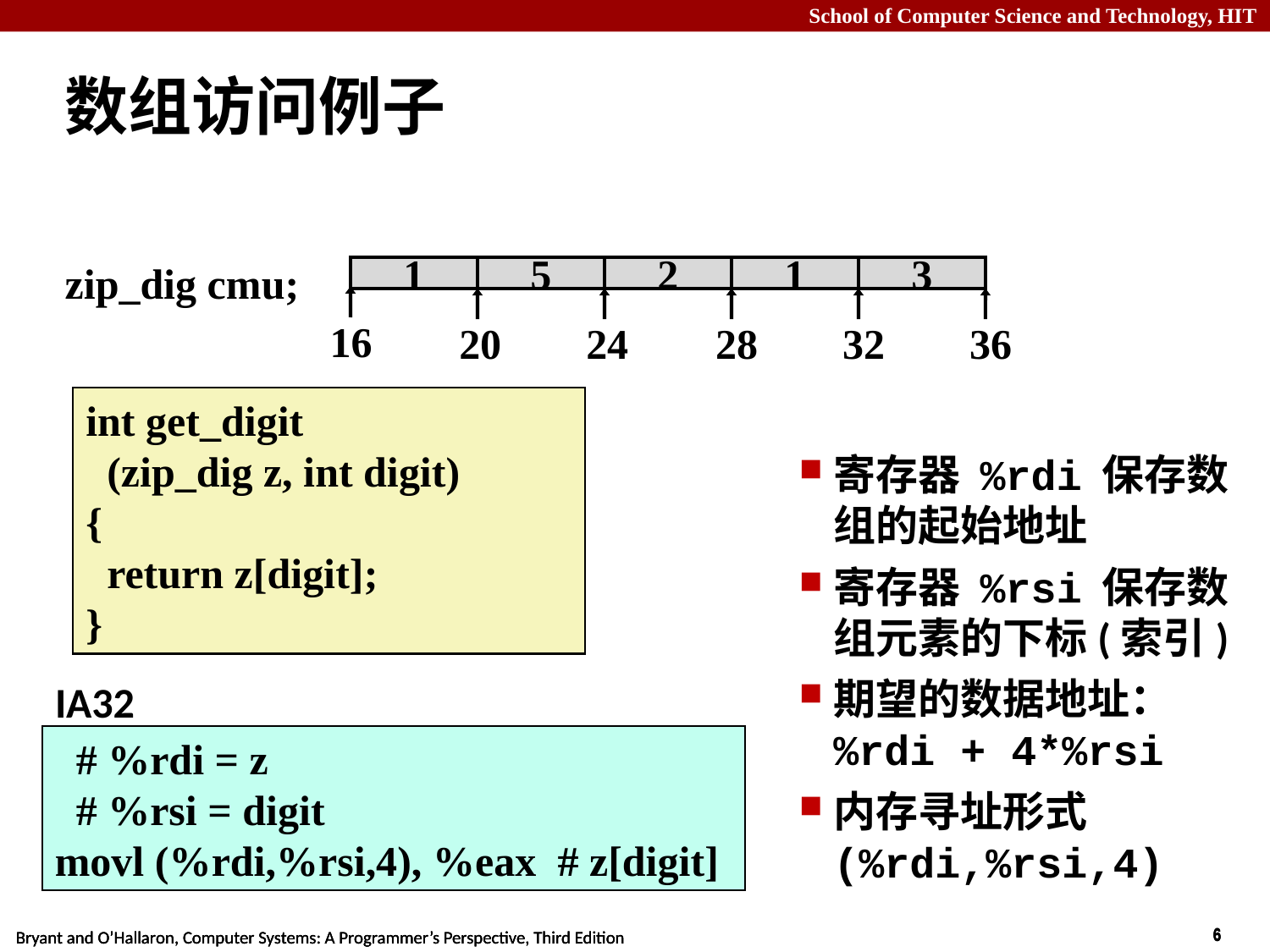

# 数组访问例子
zip_dig cmu;
1
5
2
1
3

16
20
24
28
32
36
int get_digit
  (zip_dig z, int digit)
{
  return z[digit];
}
寄存器 %rdi 保存数组的起始地址
寄存器 %rsi 保存数组元素的下标(索引)
期望的数据地址：
%rdi + 4*%rsi
内存寻址形式 (%rdi,%rsi,4)
IA32
  # %rdi = z
  # %rsi = digit
movl (%rdi,%rsi,4), %eax  # z[digit]